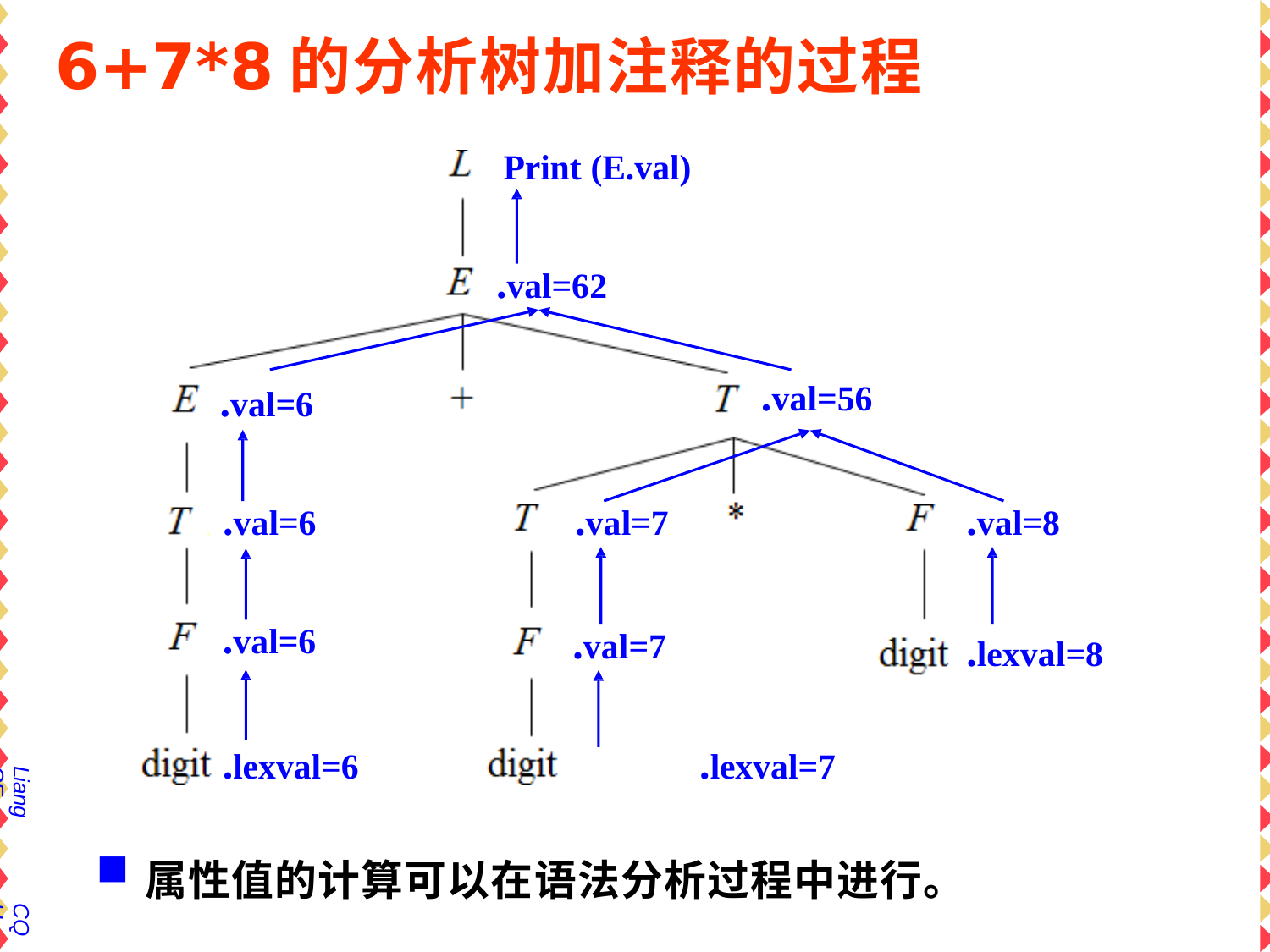

# 6+7*8的分析树加注释的过程
Print (E.val)

.val=62

.val=56
.val=6

.val=6
.val=7
.val=8

.val=6
.val=7
.lexval=8

.lexval=6	.lexval=7
属性值的计算可以在语法分析过程中进行。
Liang GE
CQU
17